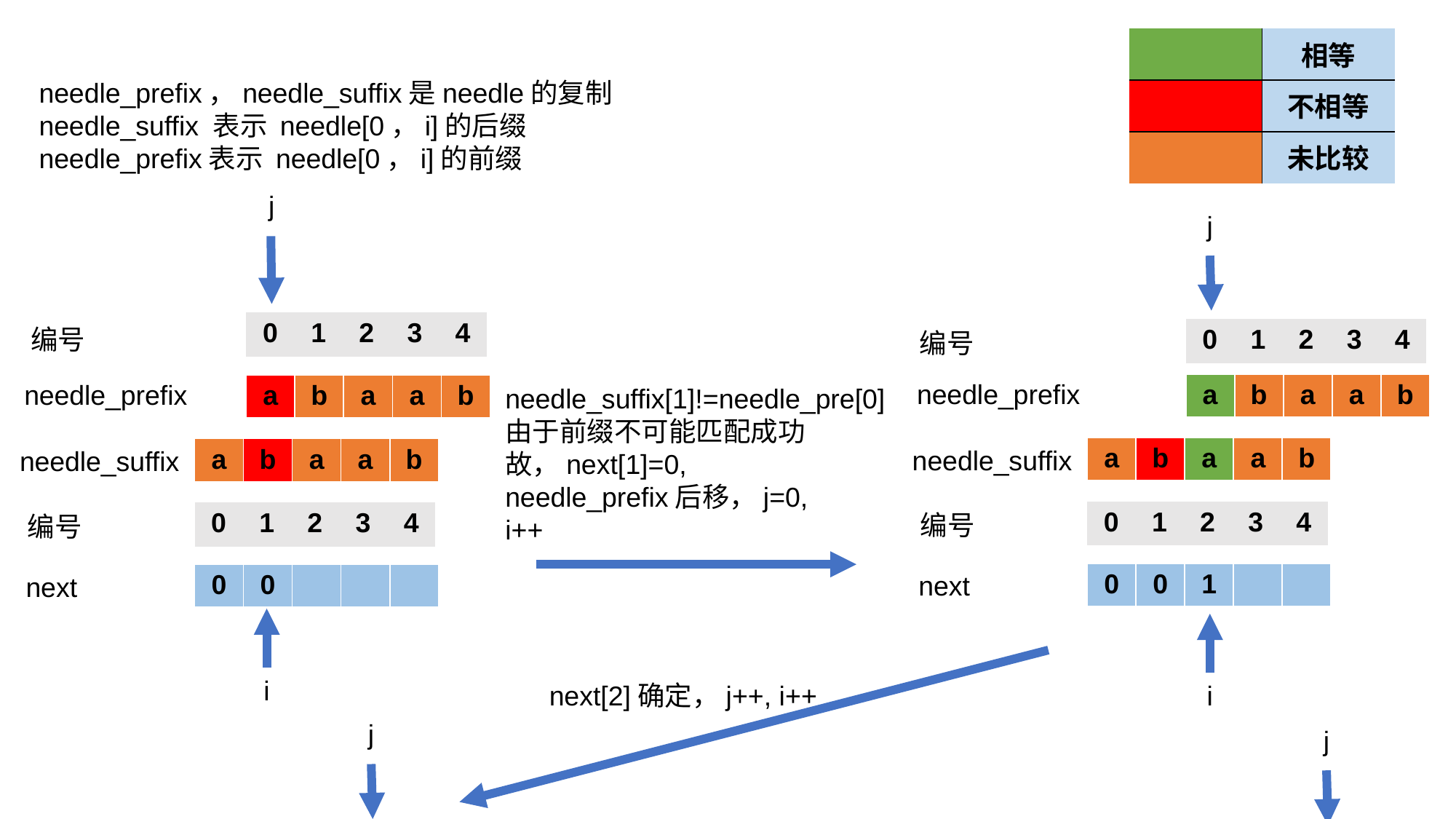

|  | 相等 |
| --- | --- |
|  | 不相等 |
|  | 未比较 |
needle_prefix，needle_suffix是needle的复制
needle_suffix 表示 needle[0，i]的后缀
needle_prefix表示 needle[0，i]的前缀
j
j
| 0 | 1 | 2 | 3 | 4 |
| --- | --- | --- | --- | --- |
编号
| 0 | 1 | 2 | 3 | 4 |
| --- | --- | --- | --- | --- |
编号
needle_prefix
needle_prefix
| a | b | a | a | b |
| --- | --- | --- | --- | --- |
| a | b | a | a | b |
| --- | --- | --- | --- | --- |
needle_suffix[1]!=needle_pre[0]
由于前缀不可能匹配成功
故，next[1]=0,
needle_prefix后移，j=0,
i++
| a | b | a | a | b |
| --- | --- | --- | --- | --- |
needle_suffix
| a | b | a | a | b |
| --- | --- | --- | --- | --- |
needle_suffix
| 0 | 1 | 2 | 3 | 4 |
| --- | --- | --- | --- | --- |
| 0 | 1 | 2 | 3 | 4 |
| --- | --- | --- | --- | --- |
编号
编号
| 0 | 0 | 1 |  |  |
| --- | --- | --- | --- | --- |
next
| 0 | 0 |  |  |  |
| --- | --- | --- | --- | --- |
next
i
i
next[2]确定，j++, i++
j
j
| 0 | 1 | 2 | 3 | 4 |
| --- | --- | --- | --- | --- |
编号
| 0 | 1 | 2 | 3 | 4 |
| --- | --- | --- | --- | --- |
编号
needle_prefix
| a | b | a | a | b |
| --- | --- | --- | --- | --- |
needle_prefix
| a | b | a | a | b |
| --- | --- | --- | --- | --- |
needle_suffix[3]!=needle_pre[1]
前缀ab, 是不可能匹配到后缀了，
needle_prefix后移，j=next[j-1]
| a | b | a | a | b |
| --- | --- | --- | --- | --- |
needle_suffix
| a | b | a | a | b |
| --- | --- | --- | --- | --- |
needle_suffix
| 0 | 1 | 2 | 3 | 4 |
| --- | --- | --- | --- | --- |
编号
| 0 | 1 | 2 | 3 | 4 |
| --- | --- | --- | --- | --- |
编号
| 0 | 0 | 1 |  |  |
| --- | --- | --- | --- | --- |
next
| 0 | 0 | 1 | 1 |  |
| --- | --- | --- | --- | --- |
next
next[3]确定，i++，j++
i
i
j
| 0 | 1 | 2 | 3 | 4 |
| --- | --- | --- | --- | --- |
编号
needle_prefix
| a | b | a | a | b |
| --- | --- | --- | --- | --- |
| a | b | a | a | b |
| --- | --- | --- | --- | --- |
needle_suffix
next[4]确定，结束
| 0 | 1 | 2 | 3 | 4 |
| --- | --- | --- | --- | --- |
编号
| 0 | 0 | 1 | 1 | 2 |
| --- | --- | --- | --- | --- |
next
i